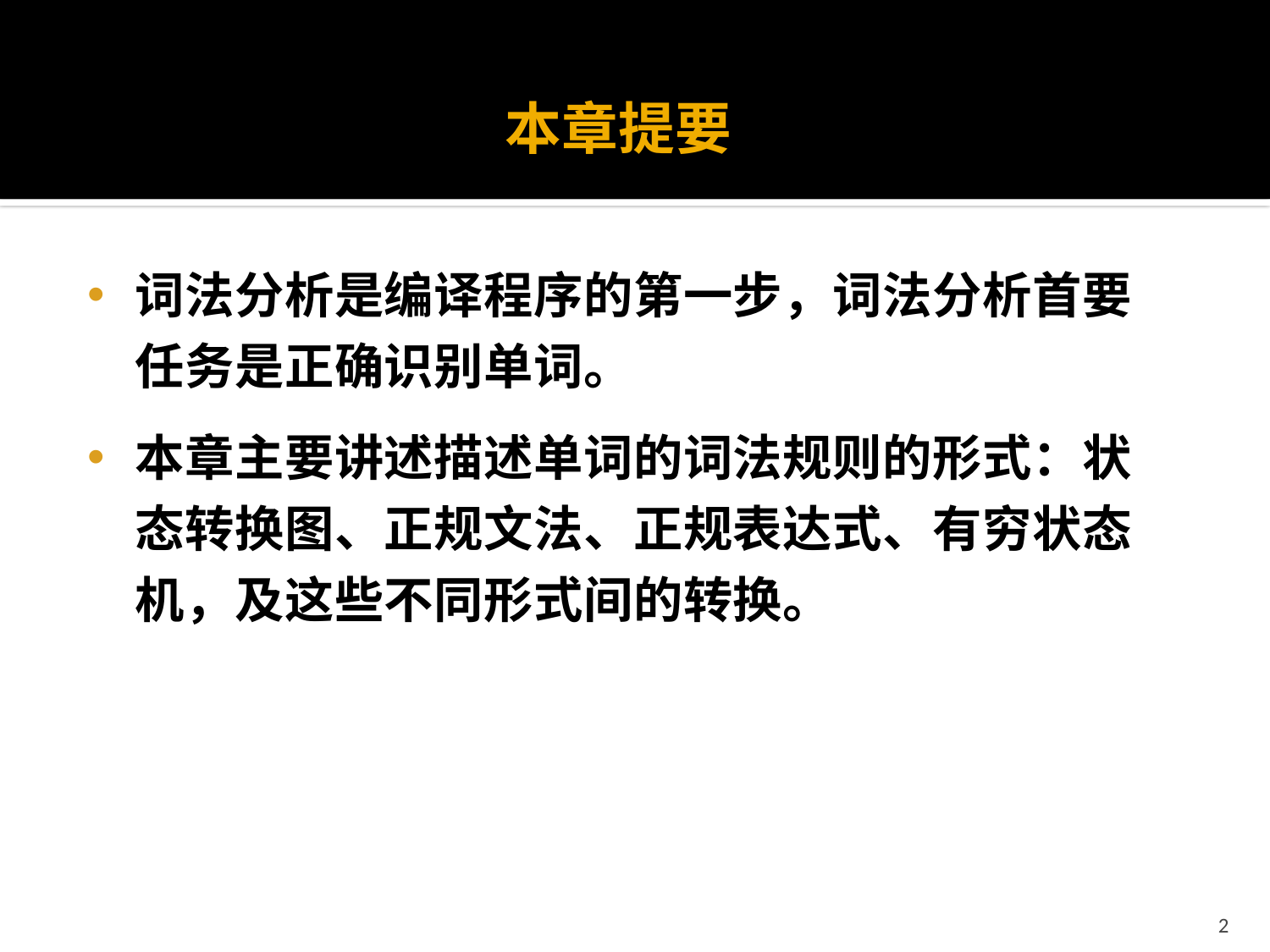

# 本章提要
词法分析是编译程序的第一步，词法分析首要任务是正确识别单词。
本章主要讲述描述单词的词法规则的形式：状态转换图、正规文法、正规表达式、有穷状态机，及这些不同形式间的转换。
2